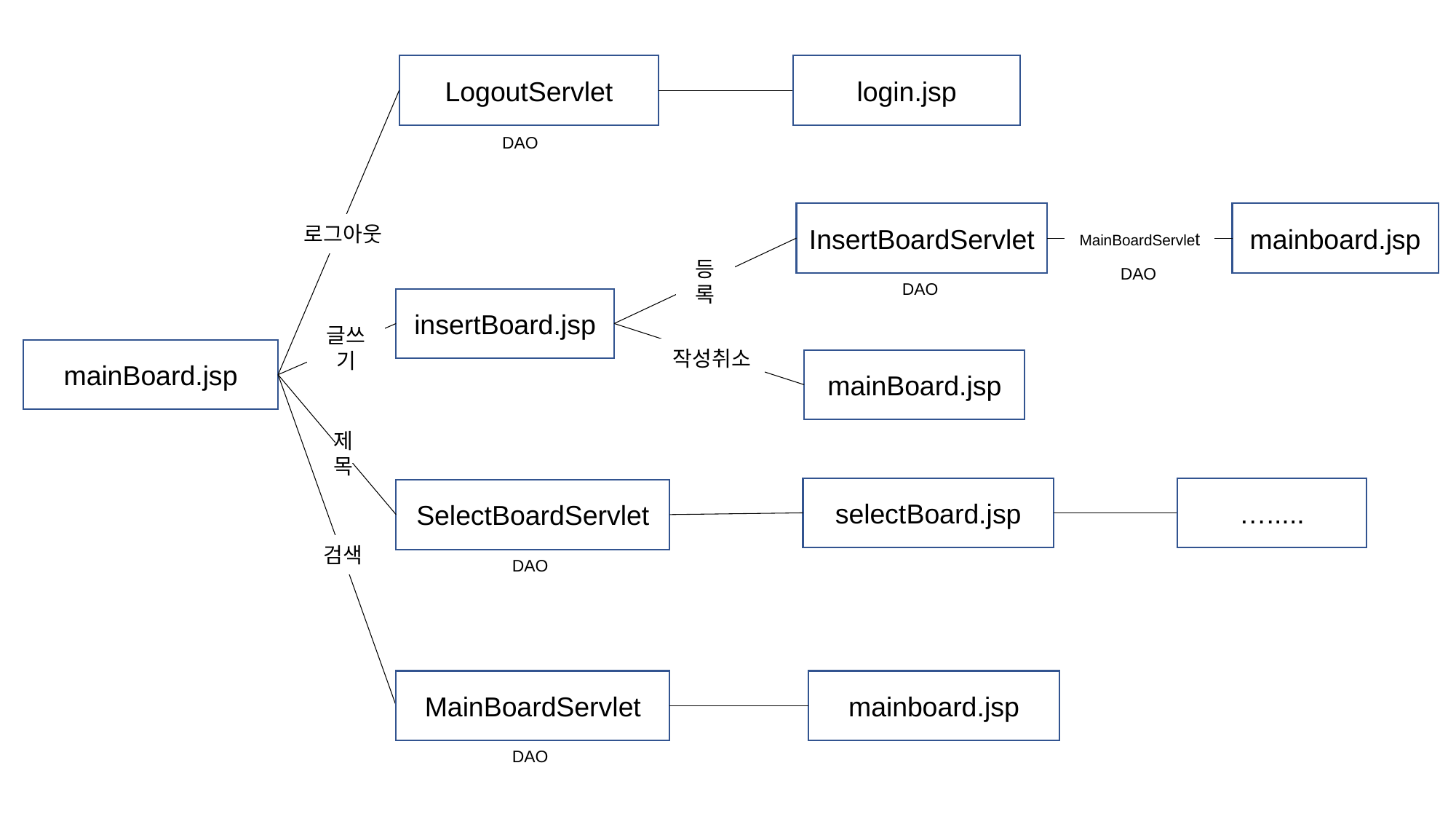

LogoutServlet
login.jsp
DAO

InsertBoardServlet

mainboard.jsp

로그아웃
MainBoardServlet
DAO
등록
DAO
insertBoard.jsp
글쓰기
작성취소
mainBoard.jsp
mainBoard.jsp
제목

selectBoard.jsp

….....
SelectBoardServlet
검색
DAO
MainBoardServlet

mainboard.jsp

DAO